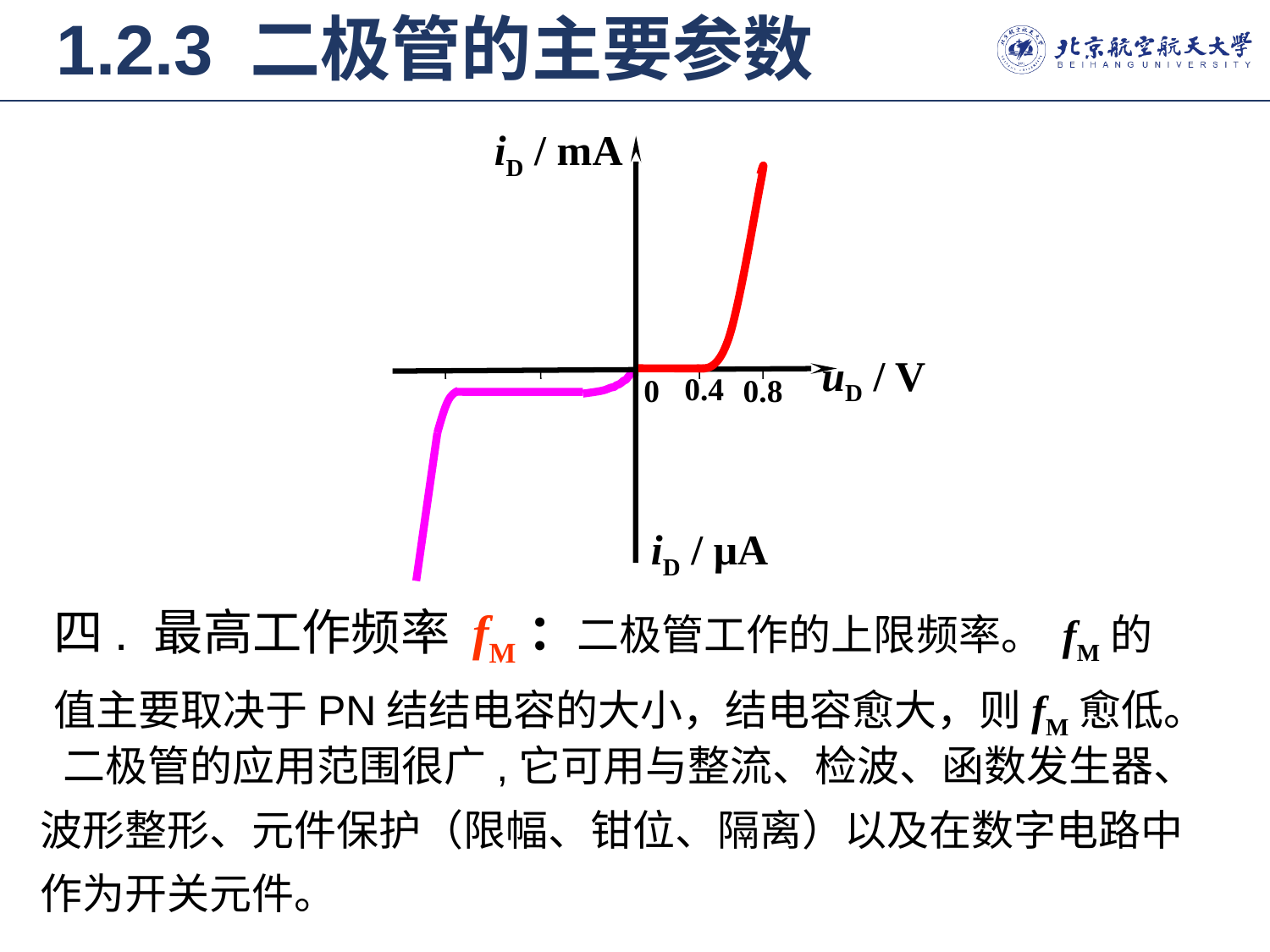

1.2.3 二极管的主要参数
iD / mA

uD / V
0.4
0
0.8

iD / μA
四. 最高工作频率 fM：二极管工作的上限频率。 fM的值主要取决于PN结结电容的大小，结电容愈大，则fM愈低。
 二极管的应用范围很广,它可用与整流、检波、函数发生器、波形整形、元件保护（限幅、钳位、隔离）以及在数字电路中作为开关元件。
14